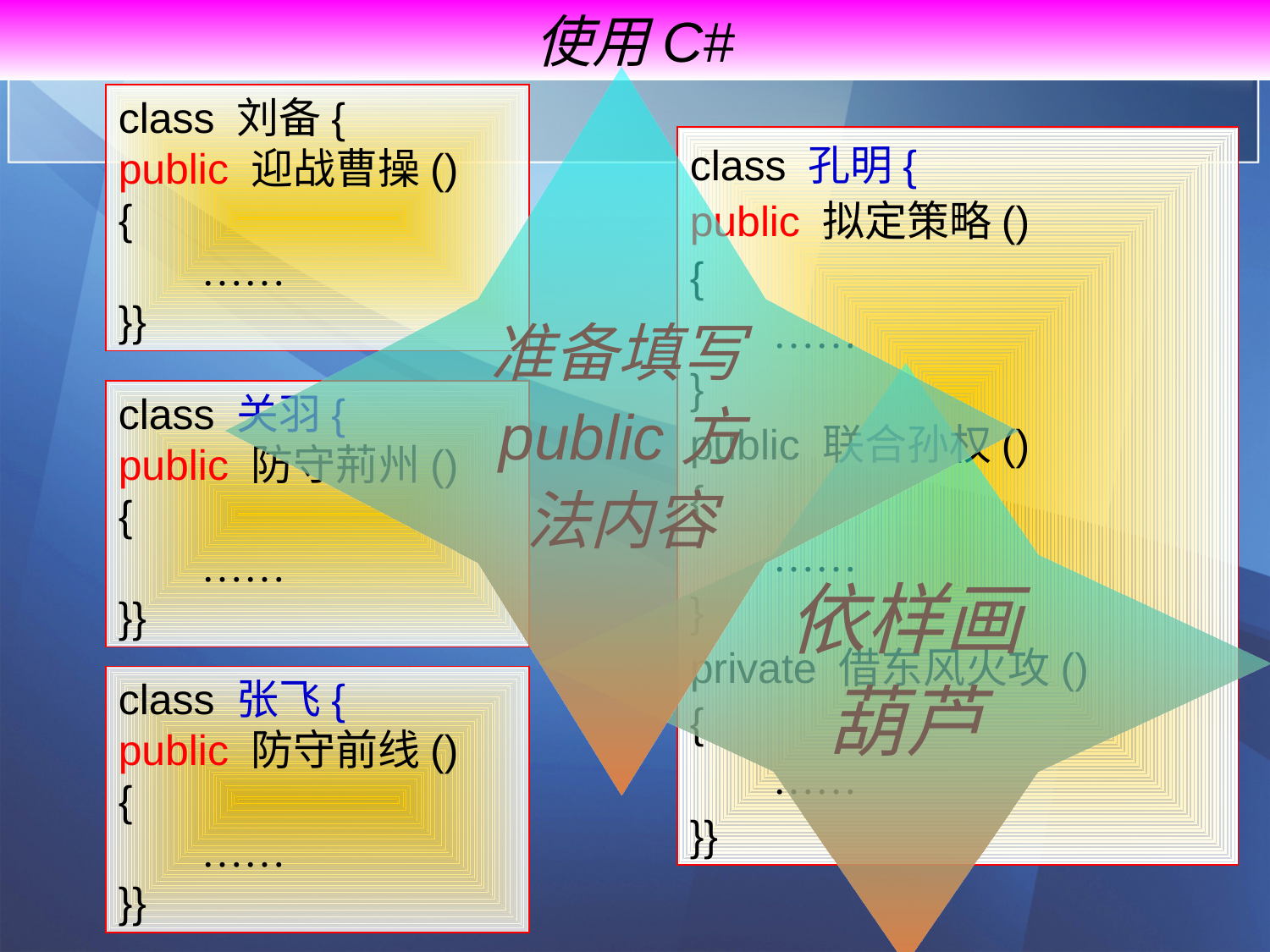

使用C#
准备填写public方法内容
class 刘备{
public 迎战曹操()
{
       ……
}}
class 孔明{
public 拟定策略()
{
       ……
}
public 联合孙权()
{
       ……
}
private 借东风火攻()
{
       ……
}}
依样画葫芦
class 关羽{
public 防守荊州()
{
       ……
}}
class 张飞{
public 防守前线()
{
       ……
}}